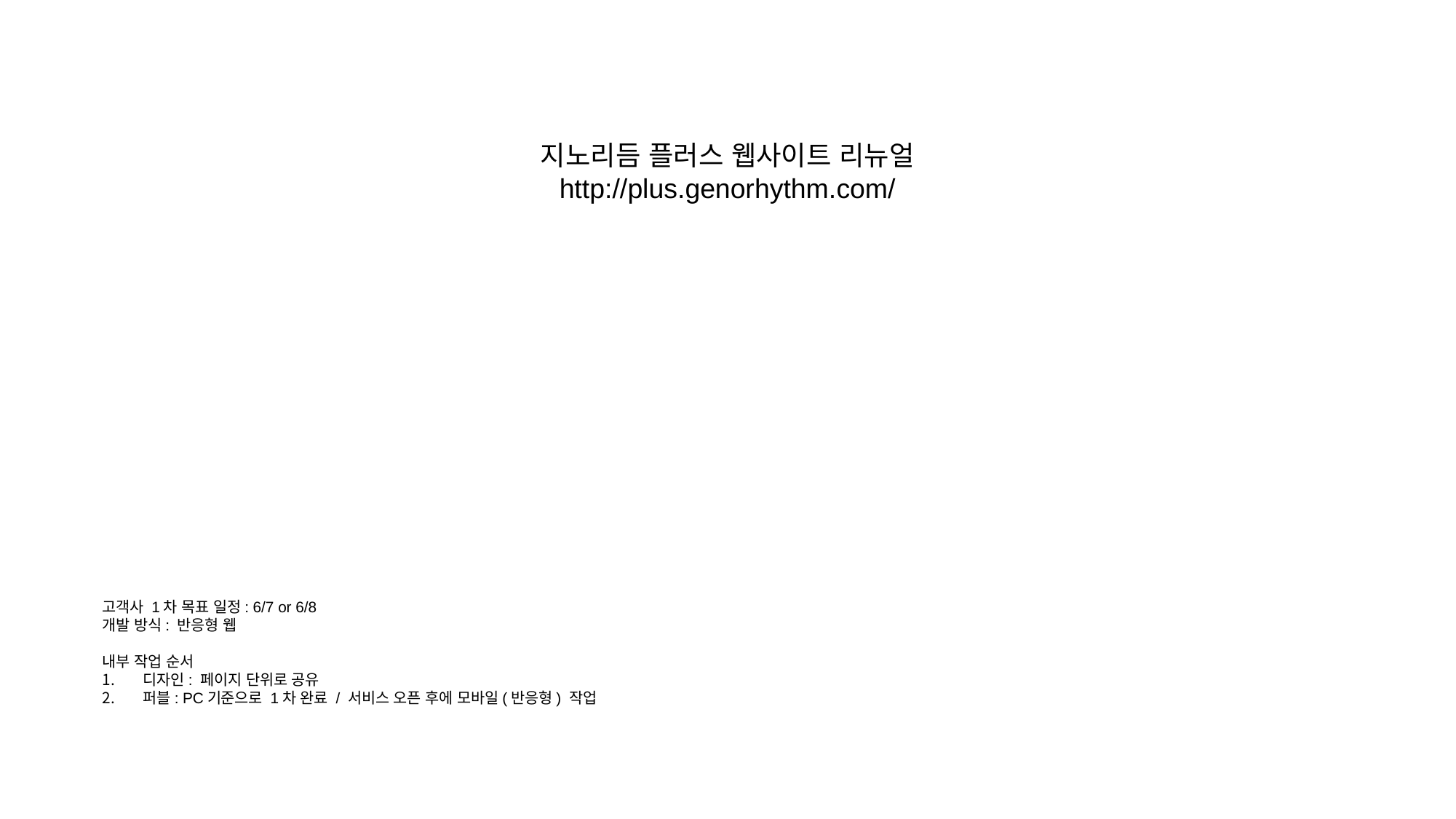

지노리듬 플러스 웹사이트 리뉴얼
http://plus.genorhythm.com/
고객사 1차 목표 일정: 6/7 or 6/8
개발 방식: 반응형 웹

내부 작업 순서
디자인: 페이지 단위로 공유
퍼블: PC기준으로 1차 완료 / 서비스 오픈 후에 모바일(반응형) 작업